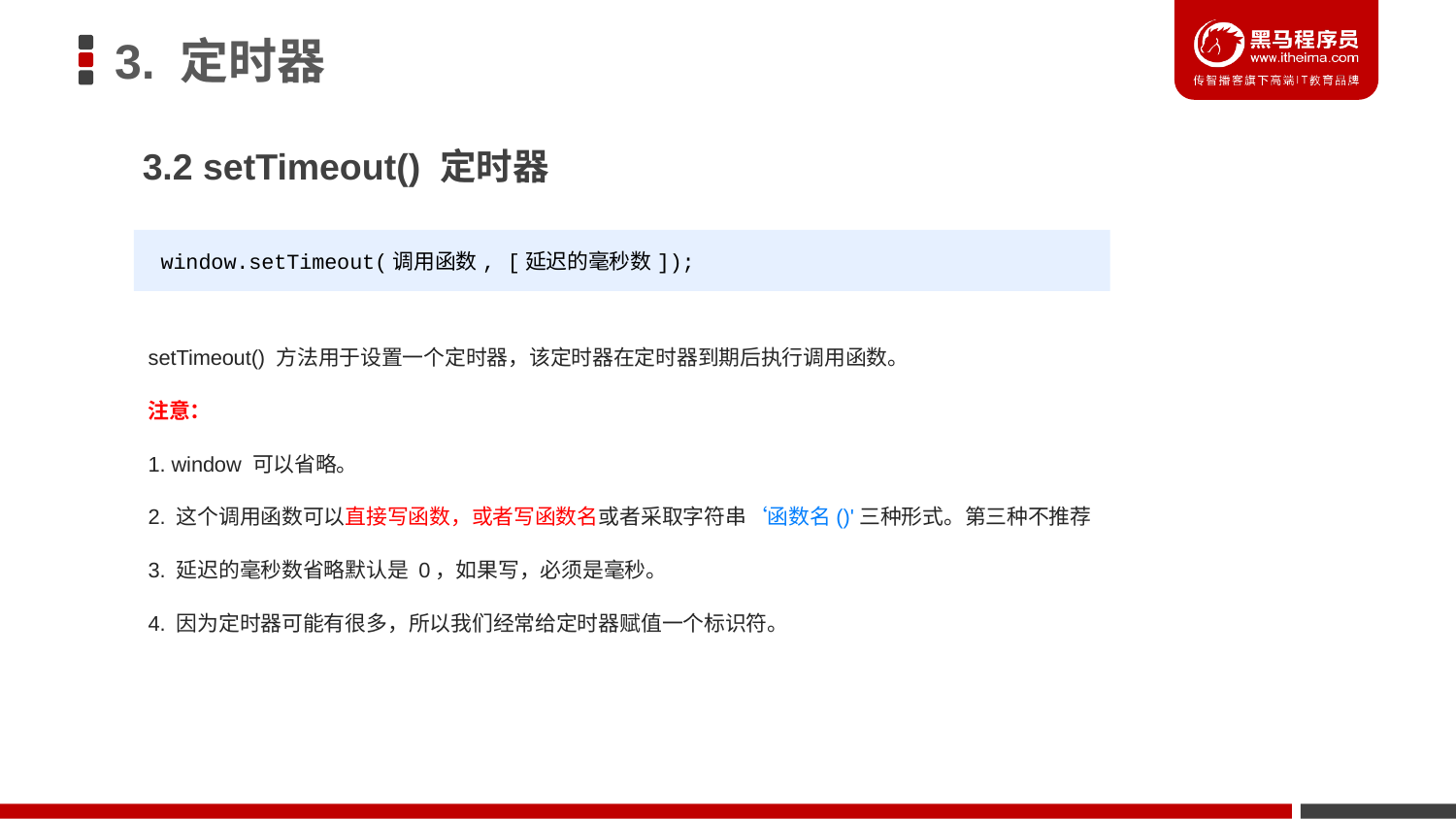

# 3. 定时器
3.2 setTimeout() 定时器
 window.setTimeout(调用函数, [延迟的毫秒数]);
setTimeout() 方法用于设置一个定时器，该定时器在定时器到期后执行调用函数。
注意：
1. window 可以省略。
2. 这个调用函数可以直接写函数，或者写函数名或者采取字符串‘函数名()'三种形式。第三种不推荐
3. 延迟的毫秒数省略默认是 0，如果写，必须是毫秒。
4. 因为定时器可能有很多，所以我们经常给定时器赋值一个标识符。